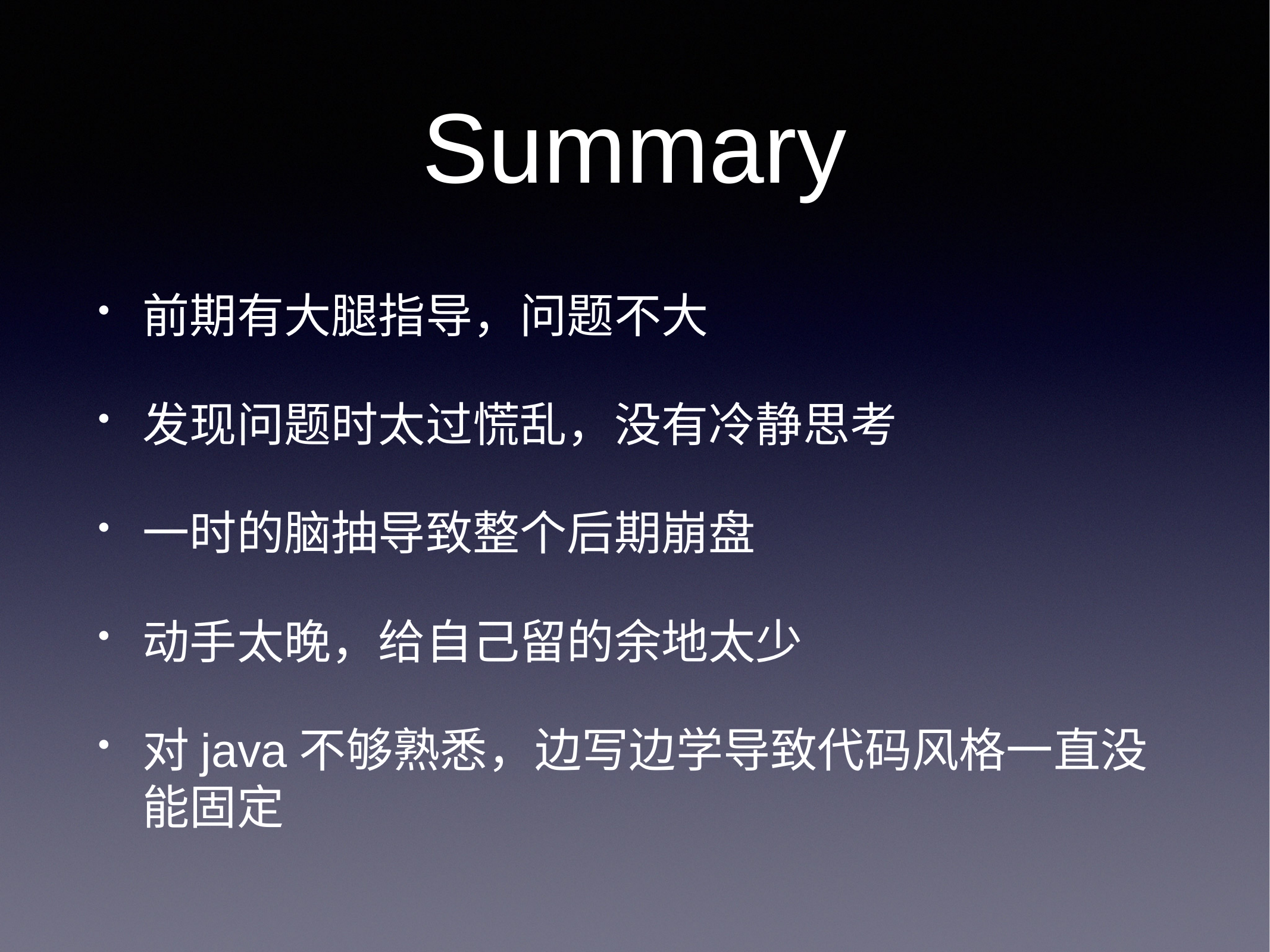

# Summary
前期有大腿指导，问题不大
发现问题时太过慌乱，没有冷静思考
一时的脑抽导致整个后期崩盘
动手太晚，给自己留的余地太少
对java不够熟悉，边写边学导致代码风格一直没能固定